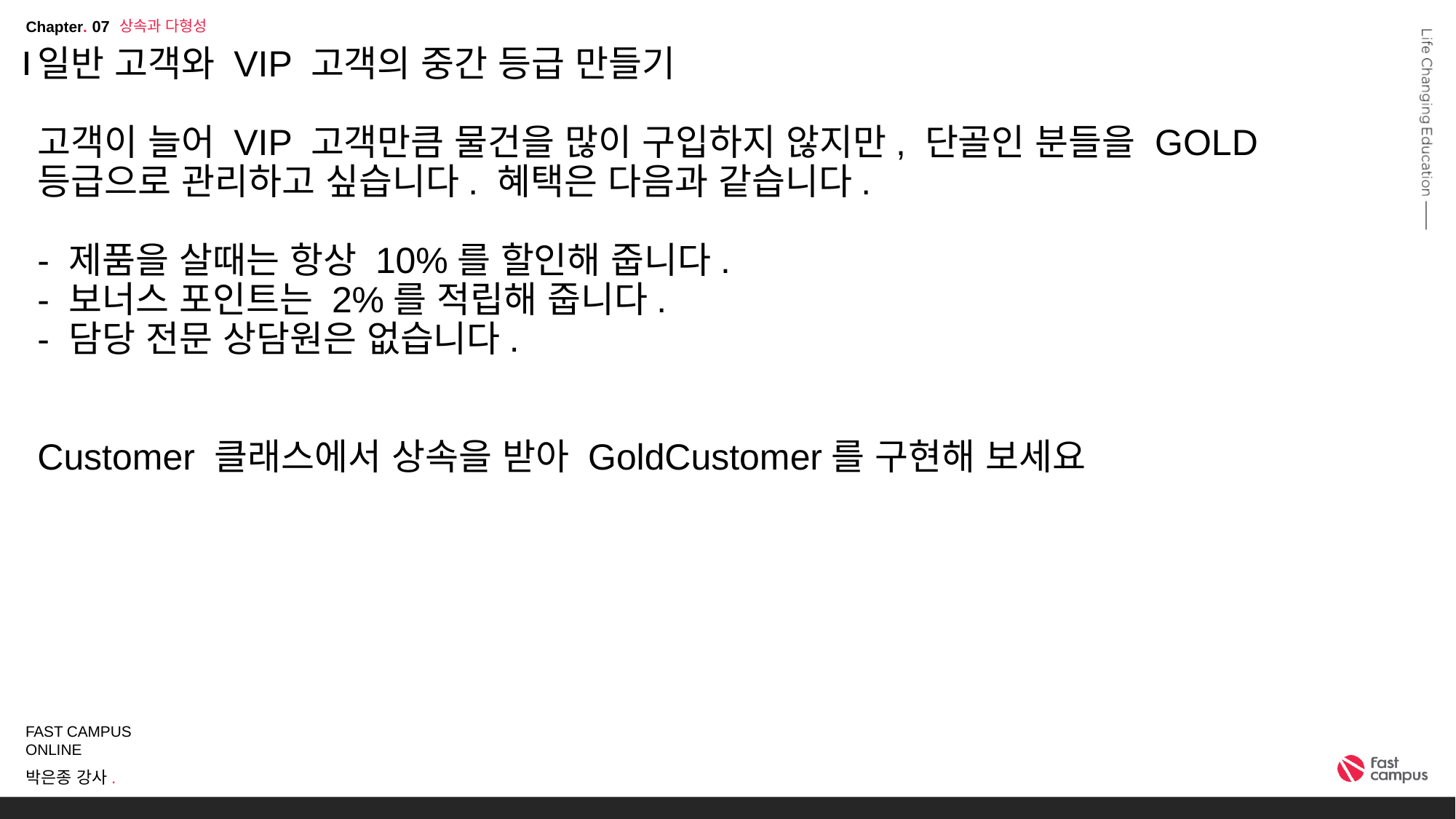

상속과 다형성
07
# 일반 고객와 VIP 고객의 중간 등급 만들기 고객이 늘어 VIP 고객만큼 물건을 많이 구입하지 않지만, 단골인 분들을 GOLD 등급으로 관리하고 싶습니다. 혜택은 다음과 같습니다. - 제품을 살때는 항상 10%를 할인해 줍니다. - 보너스 포인트는 2%를 적립해 줍니다. - 담당 전문 상담원은 없습니다. Customer 클래스에서 상속을 받아 GoldCustomer를 구현해 보세요